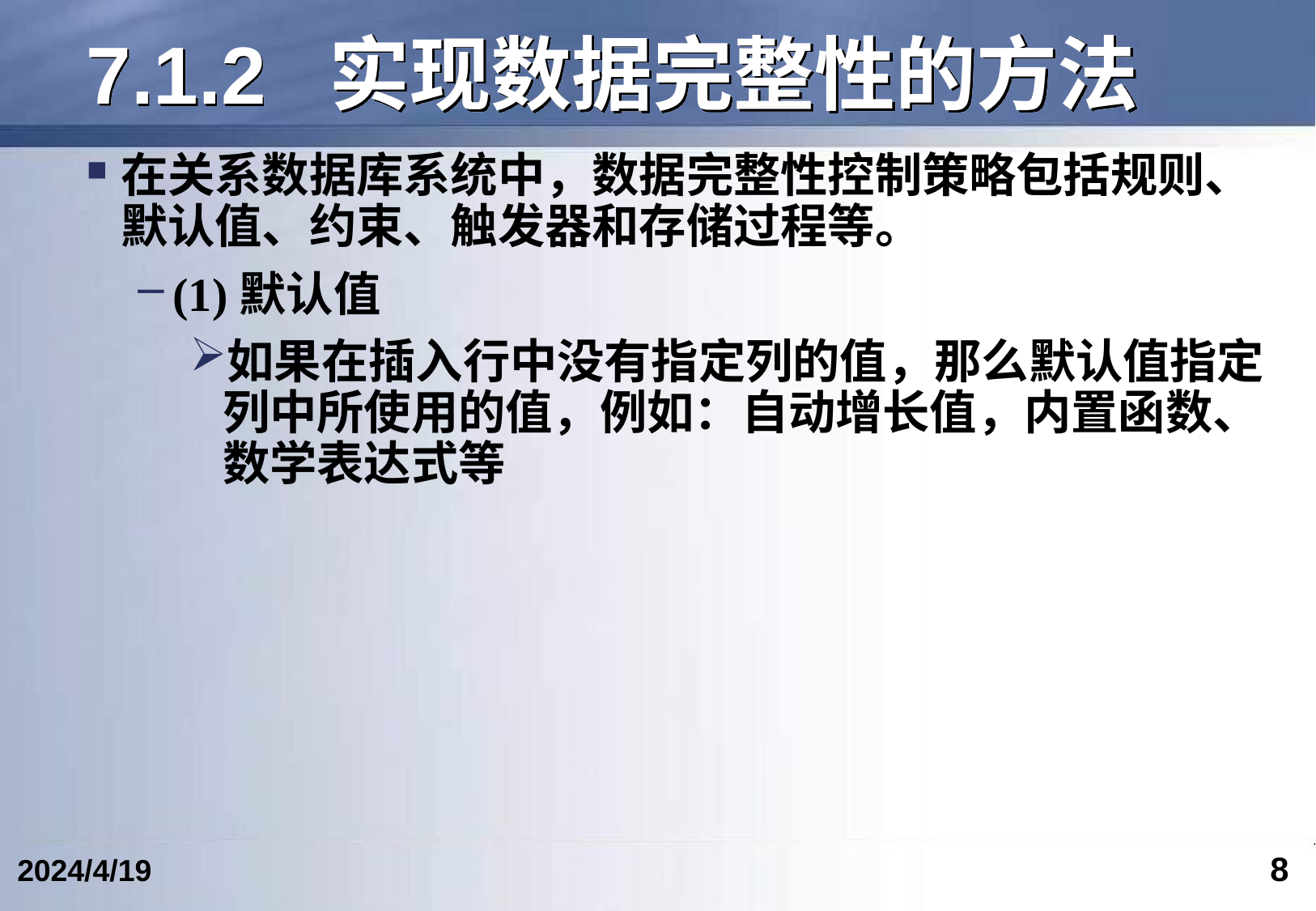

# 7.1.2	实现数据完整性的方法
在关系数据库系统中，数据完整性控制策略包括规则、默认值、约束、触发器和存储过程等。
(1)默认值
如果在插入行中没有指定列的值，那么默认值指定列中所使用的值，例如：自动增长值，内置函数、数学表达式等
8
2024/4/19